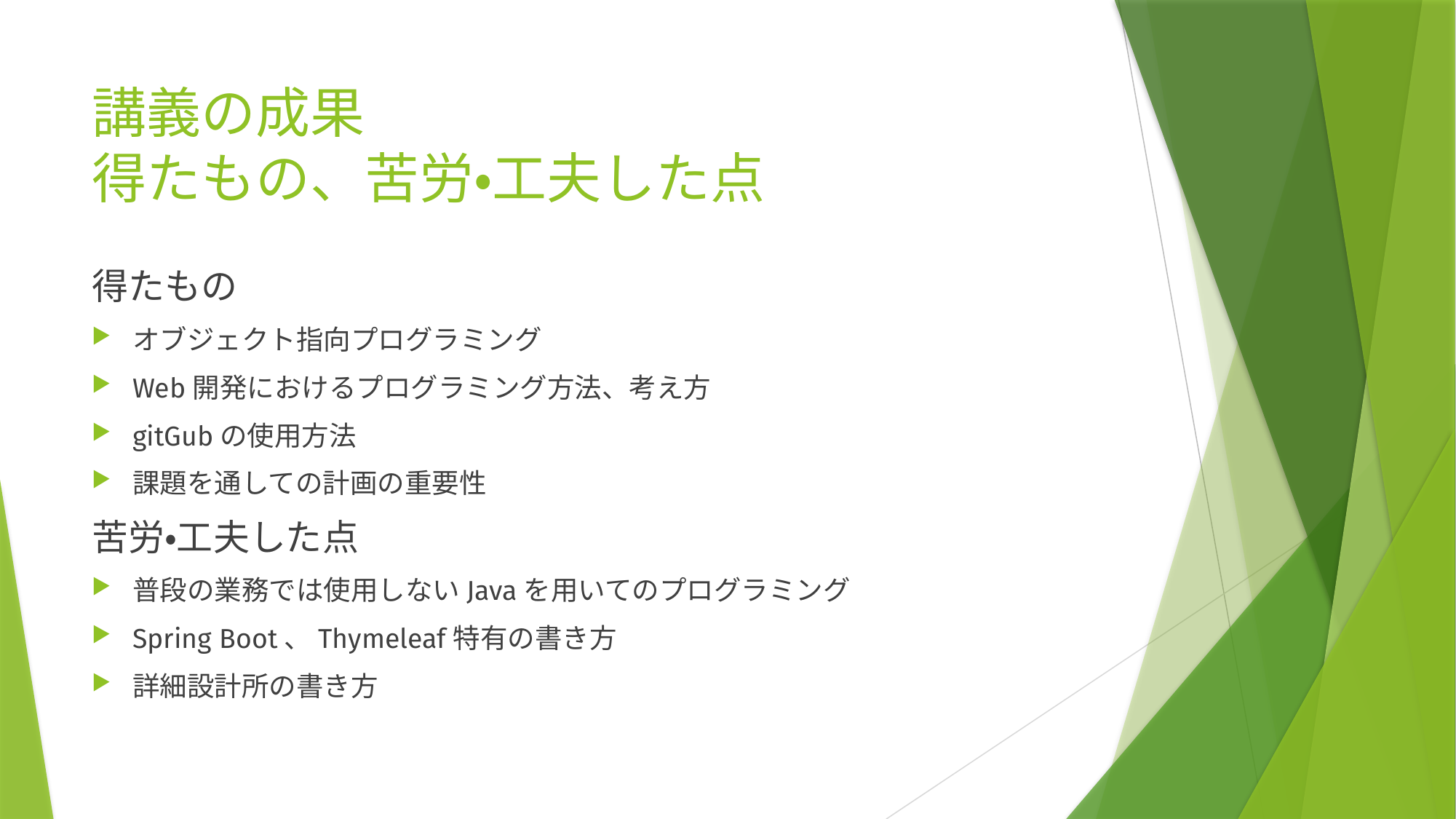

# 講義の成果 得たもの、苦労・工夫した点
得たもの
オブジェクト指向プログラミング
Web開発におけるプログラミング方法、考え方
gitGubの使用方法
課題を通しての計画の重要性
苦労・工夫した点
普段の業務では使用しないJavaを用いてのプログラミング
Spring Boot、Thymeleaf特有の書き方
詳細設計所の書き方